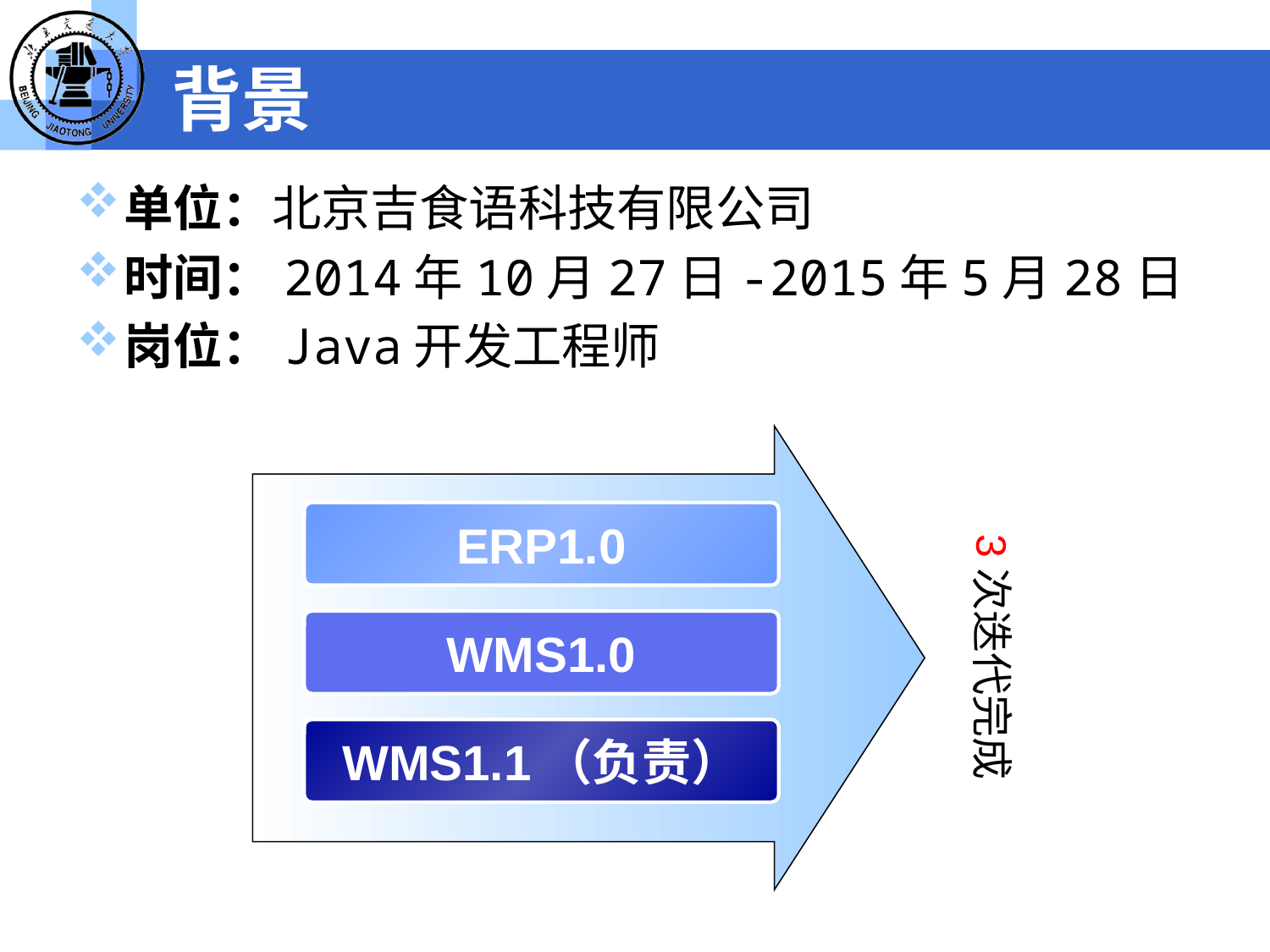

# 背景
单位：北京吉食语科技有限公司
时间：2014年10月27日-2015年5月28日
岗位：Java开发工程师

ERP1.0
3次迭代完成
WMS1.0
WMS1.1（负责）